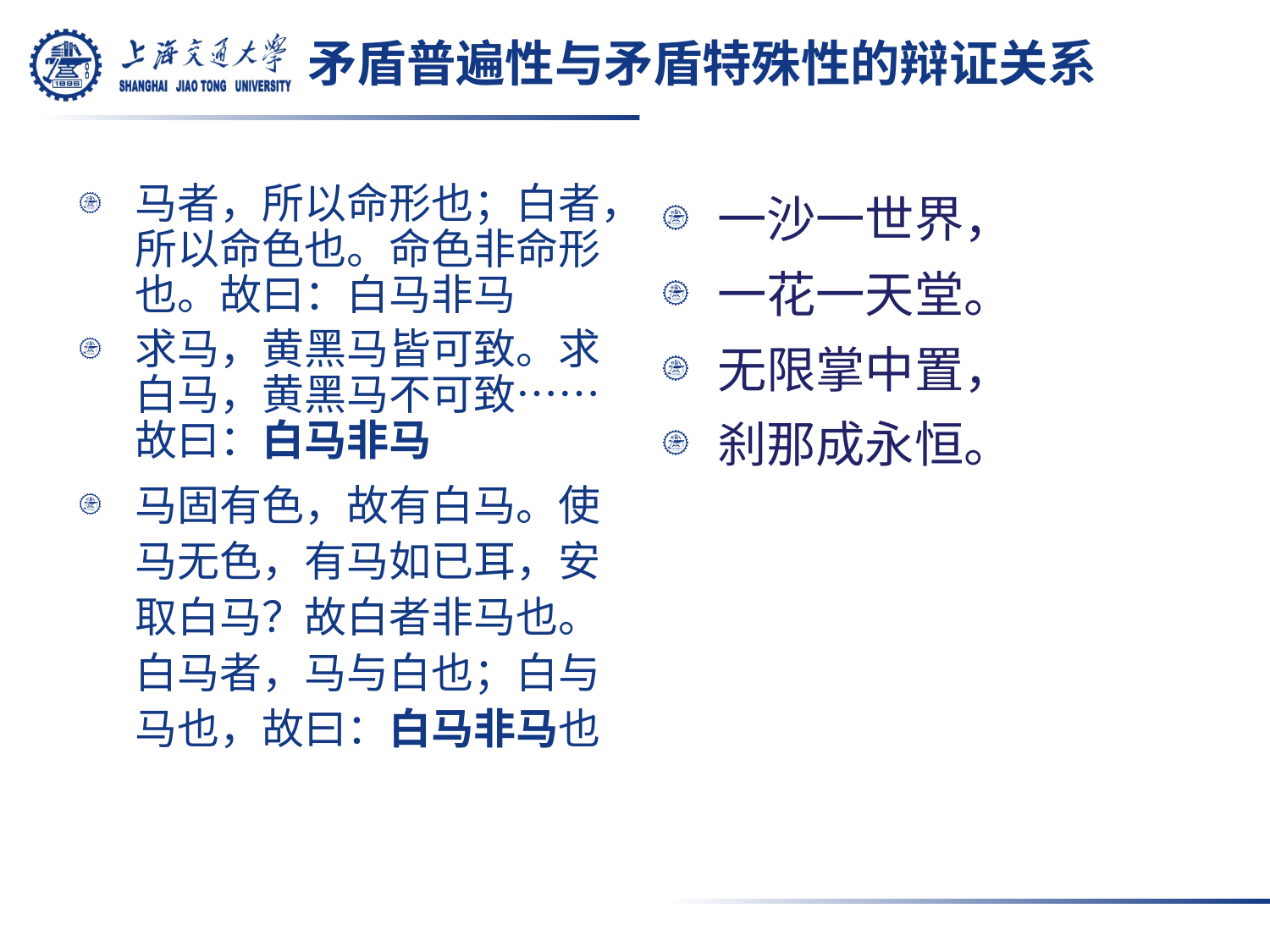

# 矛盾普遍性与矛盾特殊性的辩证关系
马者，所以命形也；白者，所以命色也。命色非命形也。故曰：白马非马
求马，黄黑马皆可致。求白马，黄黑马不可致……故曰：白马非马
马固有色，故有白马。使马无色，有马如已耳，安取白马？故白者非马也。白马者，马与白也；白与马也，故曰：白马非马也

一沙一世界，
一花一天堂。
无限掌中置，
刹那成永恒。